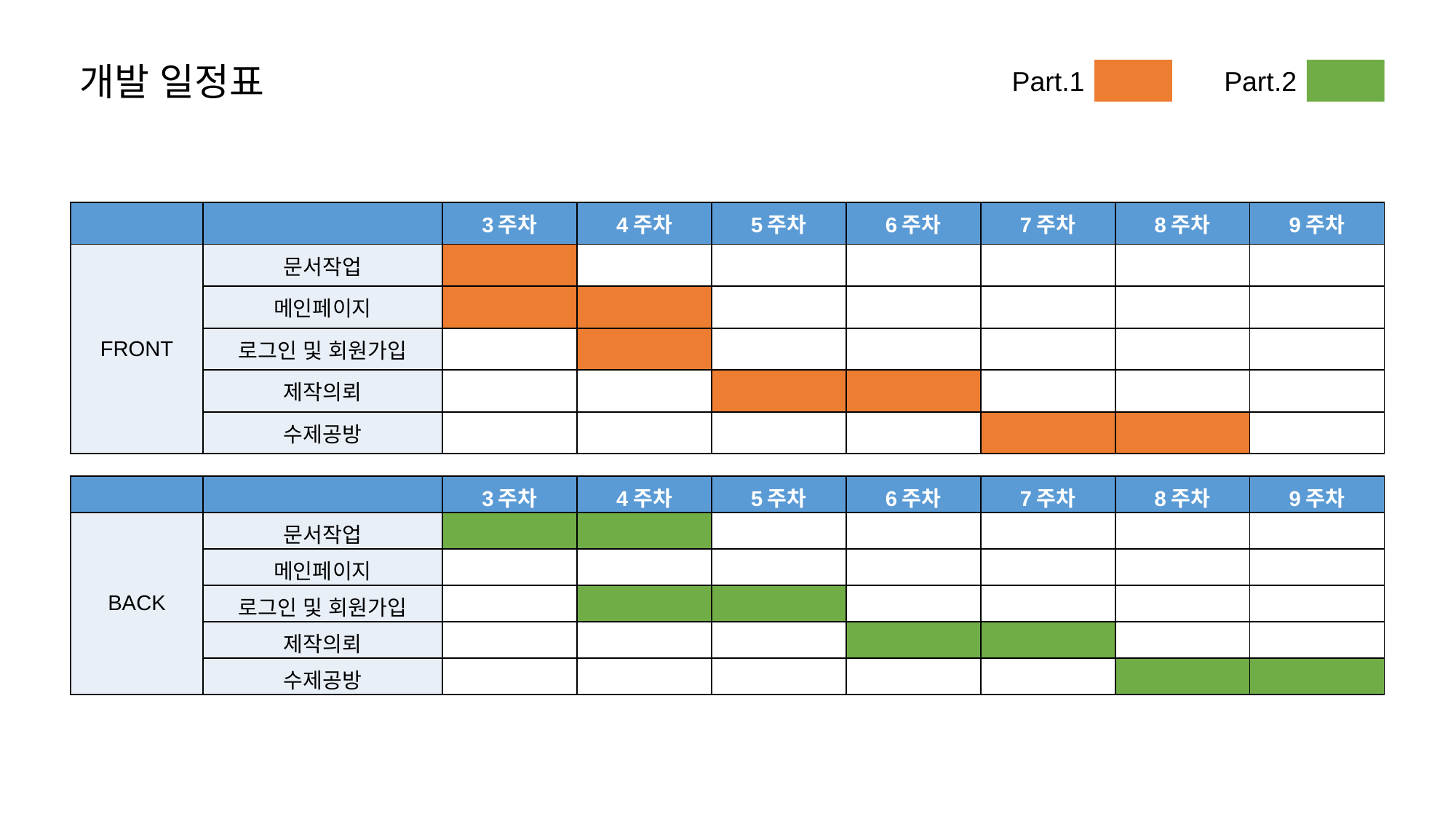

개발 일정표
Part.1
Part.2

|  |  | 3주차 | 4주차 | 5주차 | 6주차 | 7주차 | 8주차 | 9주차 |
| --- | --- | --- | --- | --- | --- | --- | --- | --- |
| FRONT | 문서작업 |  |  |  |  |  |  |  |
|  | 메인페이지 |  |  |  |  |  |  |  |
|  | 로그인 및 회원가입 |  |  |  |  |  |  |  |
|  | 제작의뢰 |  |  |  |  |  |  |  |
|  | 수제공방 |  |  |  |  |  |  |  |
|  |  | 3주차 | 4주차 | 5주차 | 6주차 | 7주차 | 8주차 | 9주차 |
| --- | --- | --- | --- | --- | --- | --- | --- | --- |
| BACK | 문서작업 |  |  |  |  |  |  |  |
|  | 메인페이지 |  |  |  |  |  |  |  |
|  | 로그인 및 회원가입 |  |  |  |  |  |  |  |
|  | 제작의뢰 |  |  |  |  |  |  |  |
|  | 수제공방 |  |  |  |  |  |  |  |